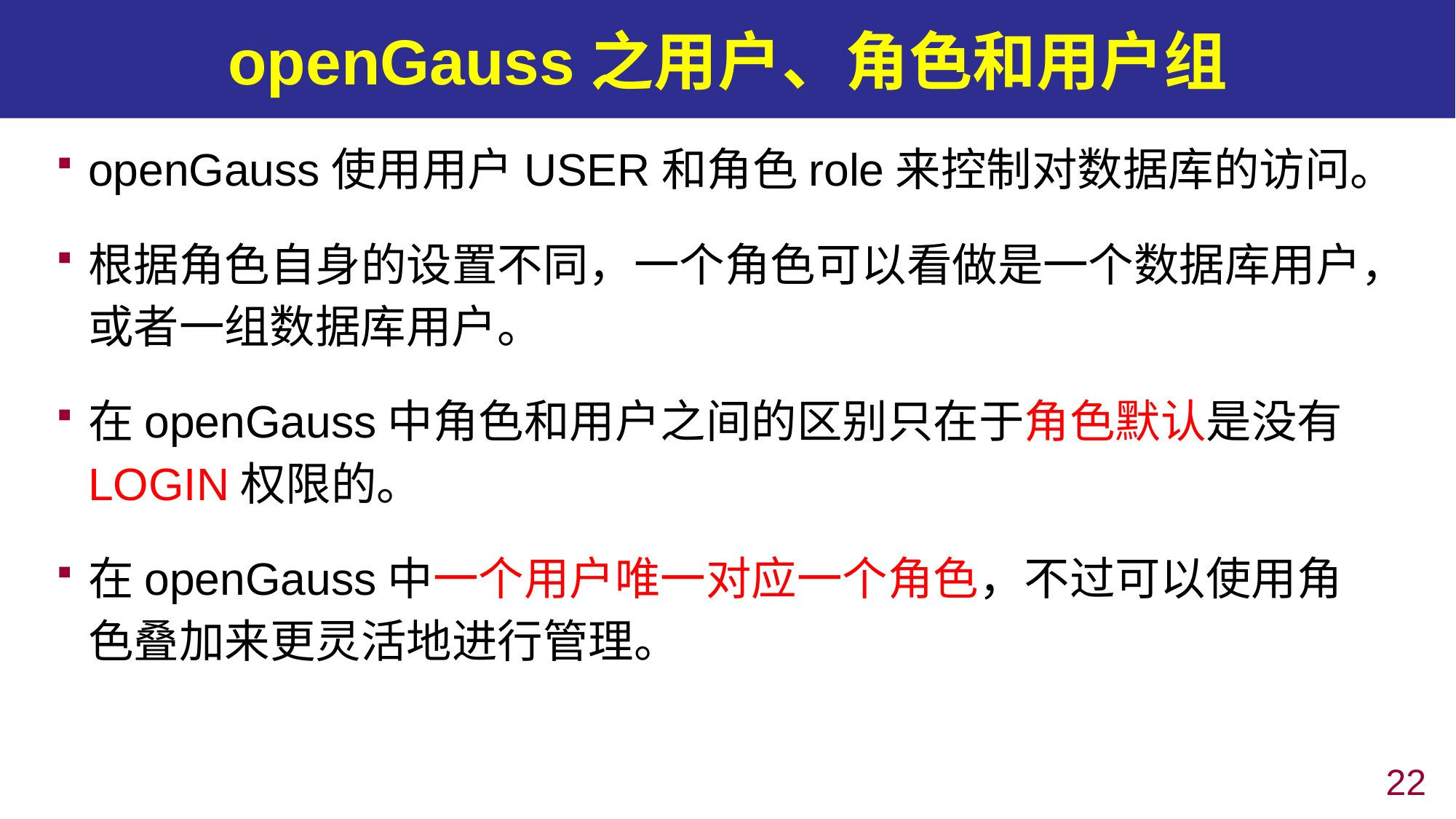

# openGauss之用户、角色和用户组
openGauss使用用户USER和角色role来控制对数据库的访问。

根据角色自身的设置不同，一个角色可以看做是一个数据库用户，或者一组数据库用户。

在openGauss中角色和用户之间的区别只在于角色默认是没有LOGIN权限的。

在openGauss中一个用户唯一对应一个角色，不过可以使用角色叠加来更灵活地进行管理。
22